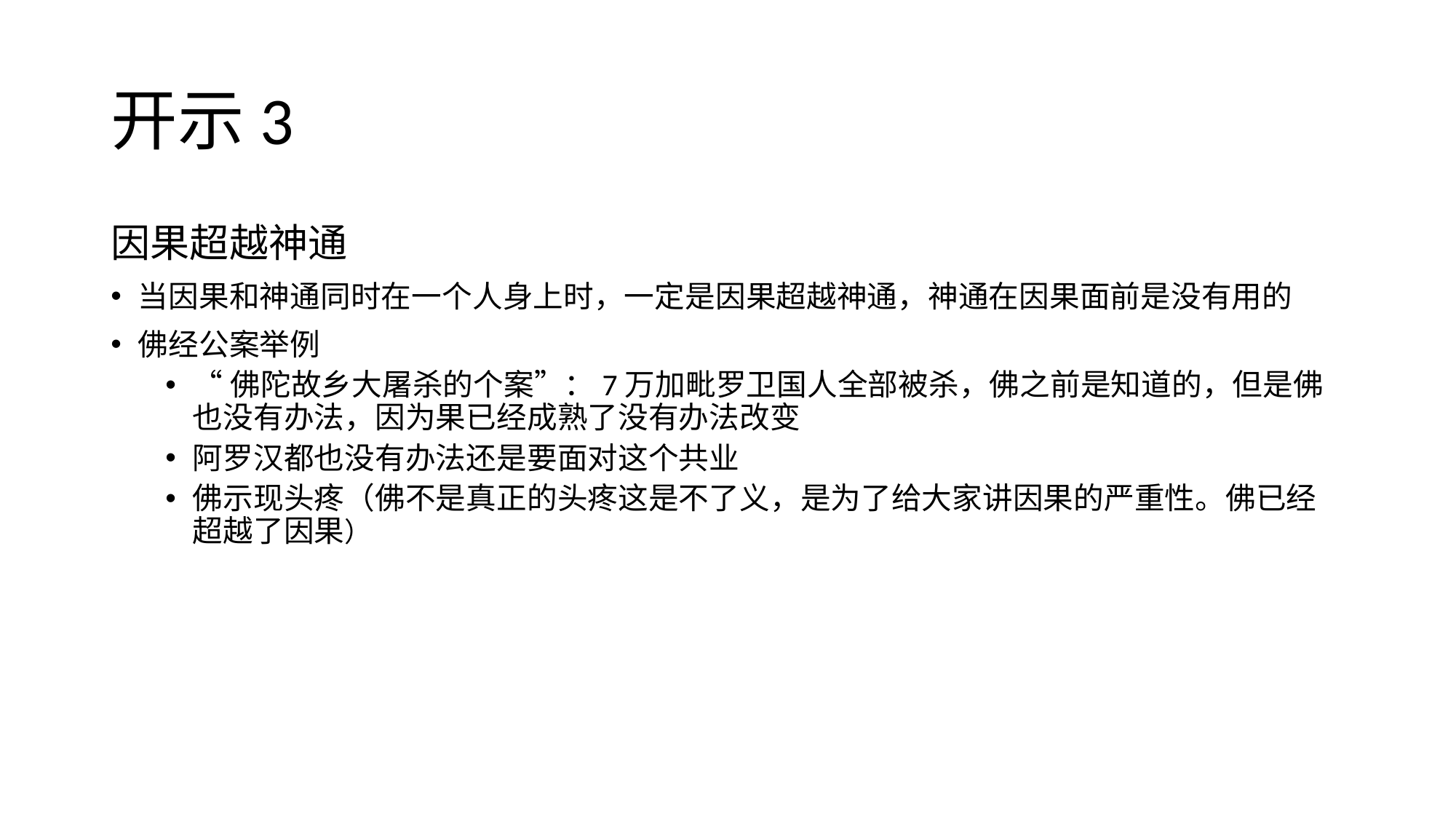

# 开示3
因果超越神通
当因果和神通同时在一个人身上时，一定是因果超越神通，神通在因果面前是没有用的
佛经公案举例
“佛陀故乡大屠杀的个案”：7万加毗罗卫国人全部被杀，佛之前是知道的，但是佛也没有办法，因为果已经成熟了没有办法改变
阿罗汉都也没有办法还是要面对这个共业
佛示现头疼（佛不是真正的头疼这是不了义，是为了给大家讲因果的严重性。佛已经超越了因果）